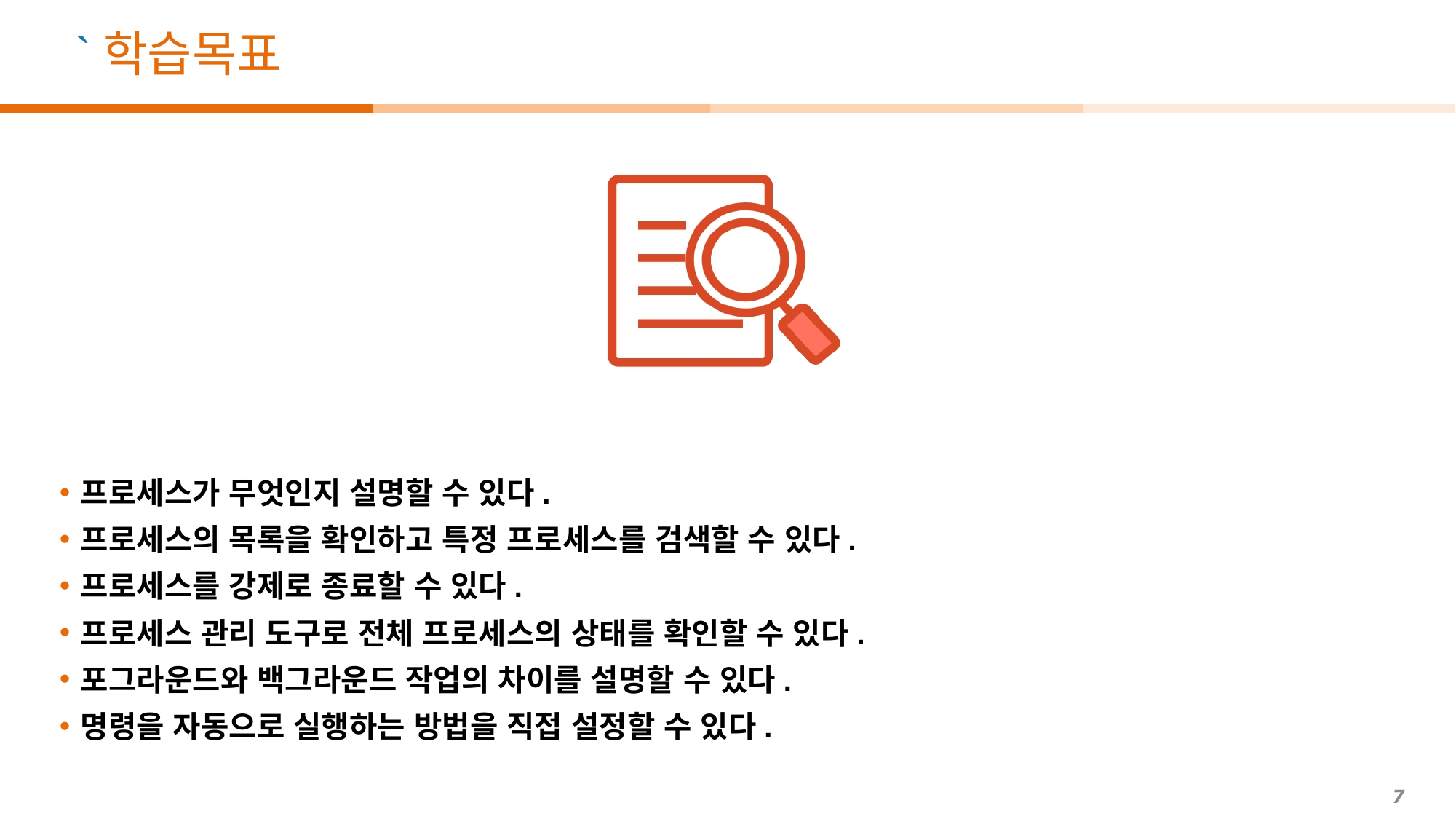

프로세스가 무엇인지 설명할 수 있다.
프로세스의 목록을 확인하고 특정 프로세스를 검색할 수 있다.
프로세스를 강제로 종료할 수 있다.
프로세스 관리 도구로 전체 프로세스의 상태를 확인할 수 있다.
포그라운드와 백그라운드 작업의 차이를 설명할 수 있다.
명령을 자동으로 실행하는 방법을 직접 설정할 수 있다.